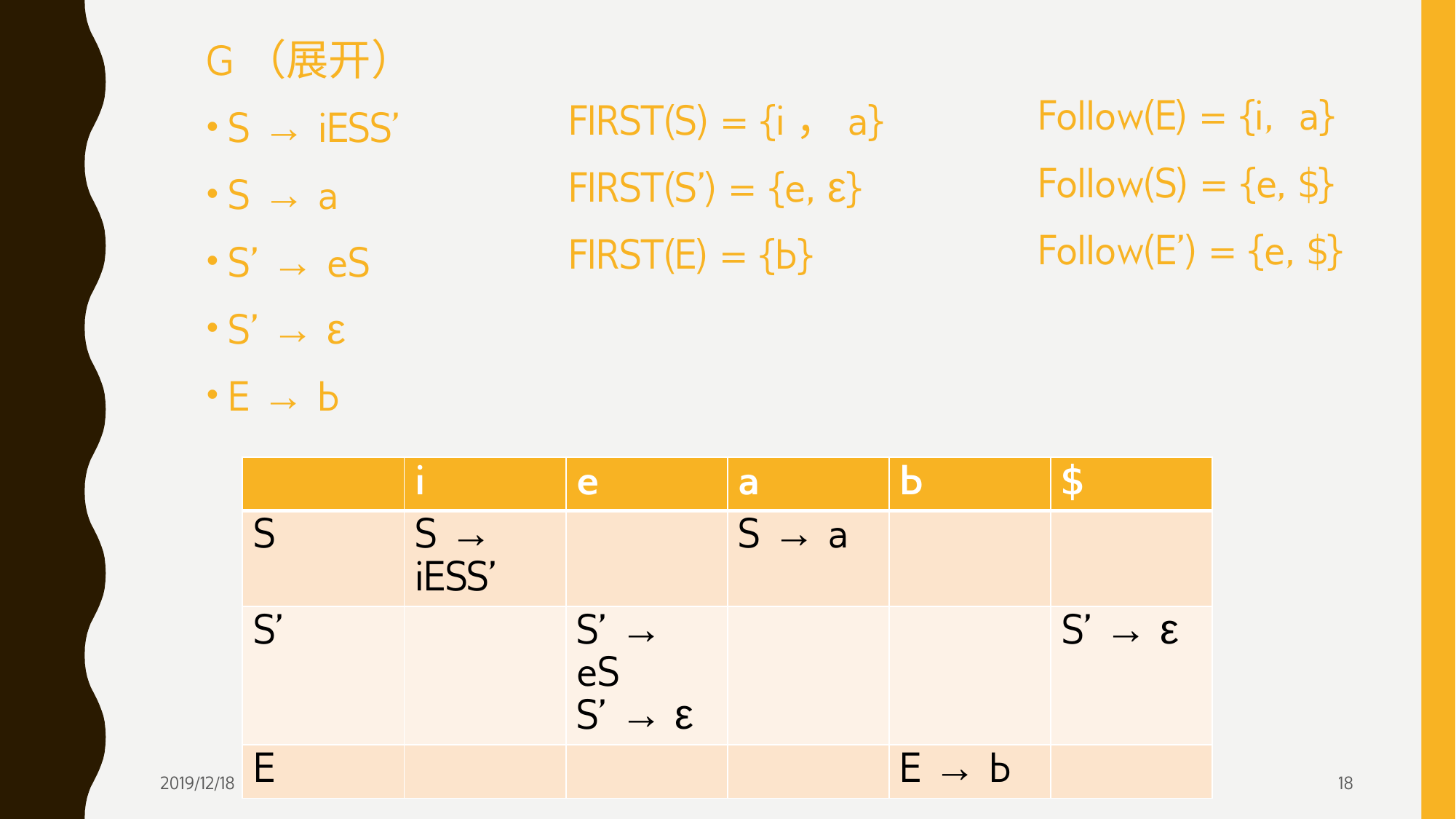

G（展开）
S → iESS’
S → a
S’ → eS
S’ → ε
E → b
Follow(E) = {i,  a}
Follow(S) = {e, $}
Follow(E’) = {e, $}

FIRST(S) = {i，a}
FIRST(S’) = {e, ε}
FIRST(E) = {b}

|  | i | e | a | b | $ |
| --- | --- | --- | --- | --- | --- |
| S | S → iESS’ |  | S → a |  |  |
| S’ |  | S’ → eS S’ → ε |  |  | S’ → ε |
| E |  |  |  | E → b |  |
2019/12/18
夏铭
18